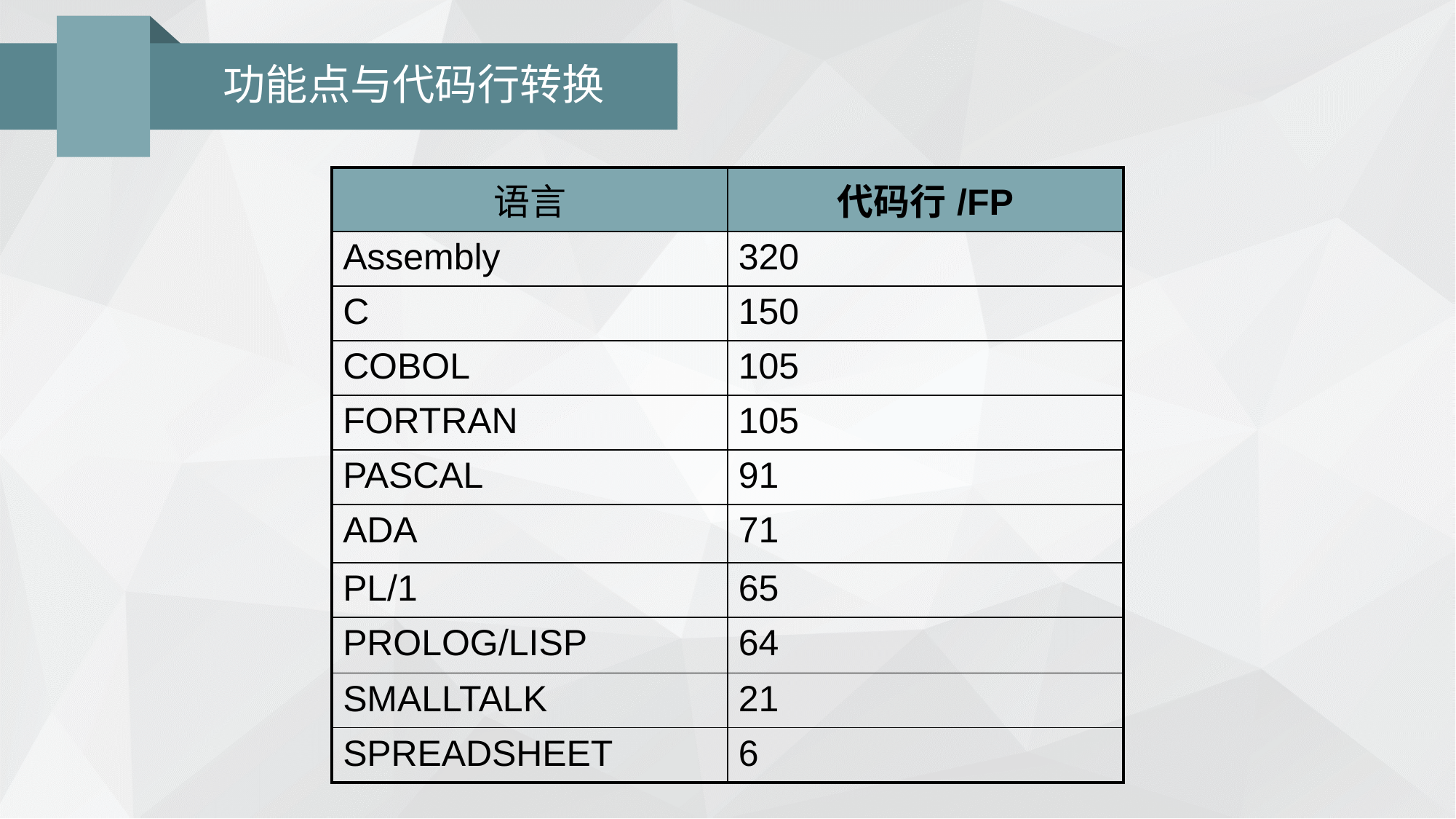

# 功能点与代码行转换
| 语言 | 代码行/FP |
| --- | --- |
| Assembly | 320 |
| C | 150 |
| COBOL | 105 |
| FORTRAN | 105 |
| PASCAL | 91 |
| ADA | 71 |
| PL/1 | 65 |
| PROLOG/LISP | 64 |
| SMALLTALK | 21 |
| SPREADSHEET | 6 |